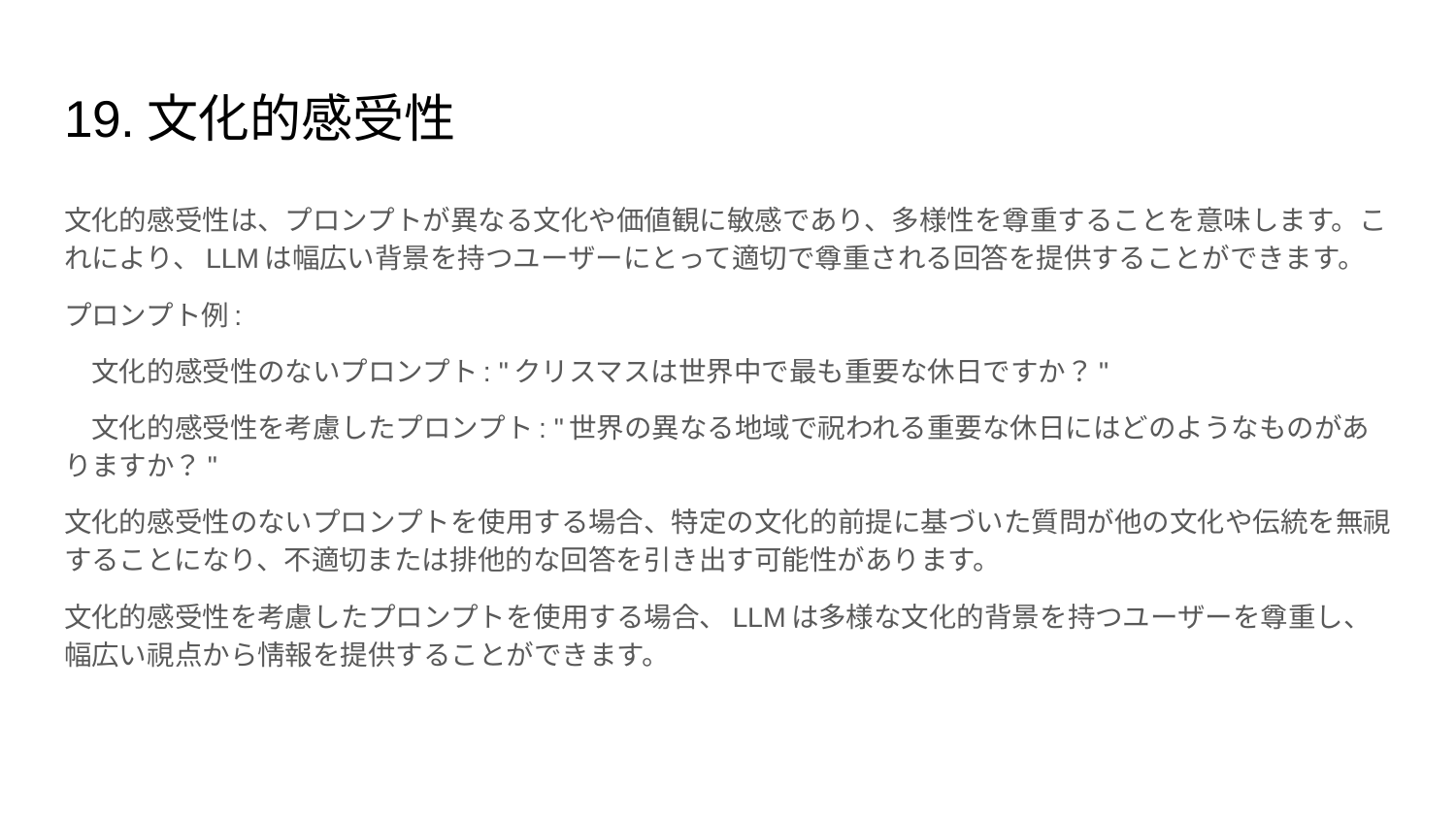

# 19.文化的感受性
文化的感受性は、プロンプトが異なる文化や価値観に敏感であり、多様性を尊重することを意味します。これにより、LLMは幅広い背景を持つユーザーにとって適切で尊重される回答を提供することができます。
プロンプト例:
　文化的感受性のないプロンプト: "クリスマスは世界中で最も重要な休日ですか？"
　文化的感受性を考慮したプロンプト: "世界の異なる地域で祝われる重要な休日にはどのようなものがありますか？"
文化的感受性のないプロンプトを使用する場合、特定の文化的前提に基づいた質問が他の文化や伝統を無視することになり、不適切または排他的な回答を引き出す可能性があります。
文化的感受性を考慮したプロンプトを使用する場合、LLMは多様な文化的背景を持つユーザーを尊重し、幅広い視点から情報を提供することができます。